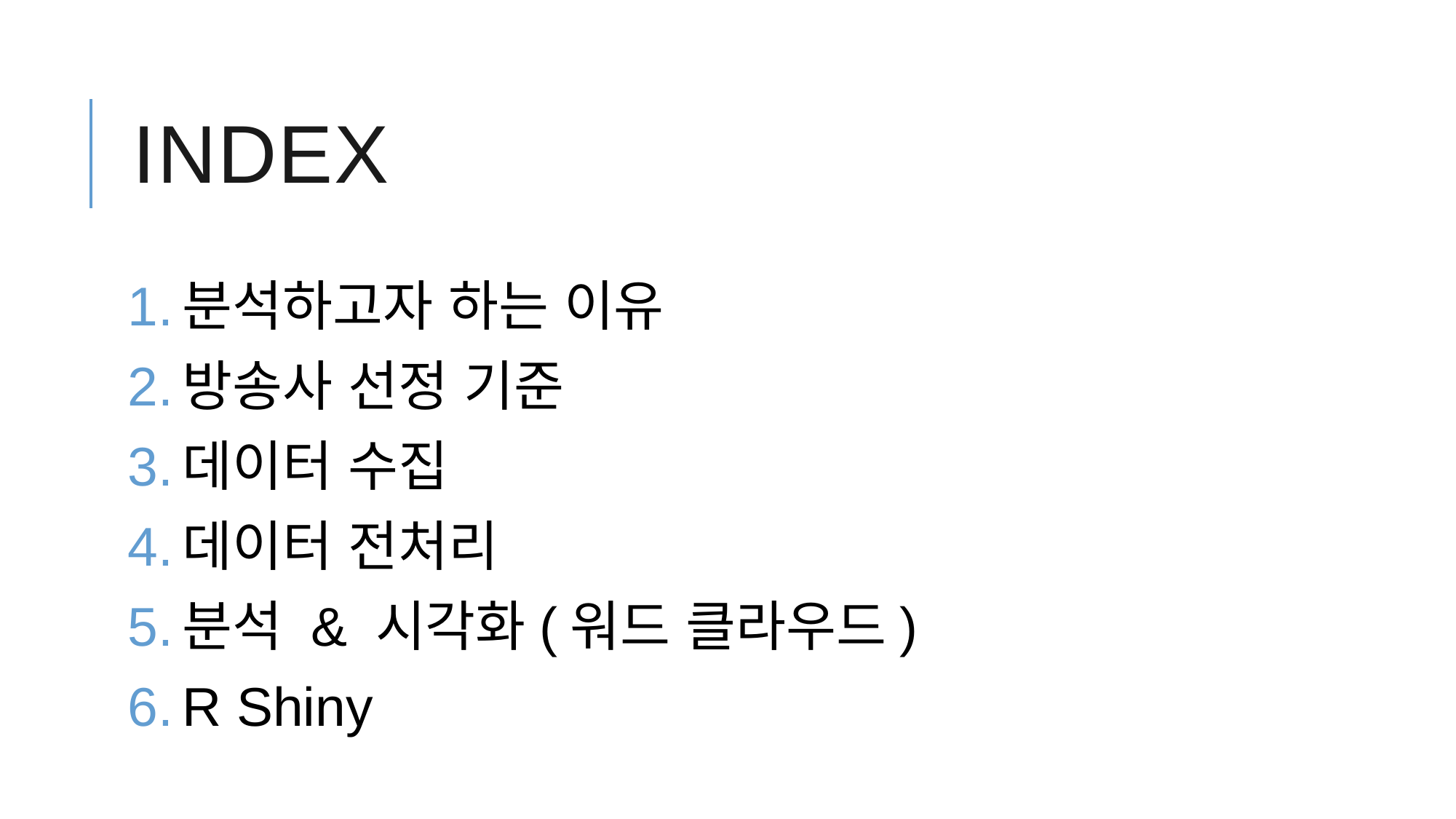

# InDEX
분석하고자 하는 이유
방송사 선정 기준
데이터 수집
데이터 전처리
분석 & 시각화(워드 클라우드)
R Shiny